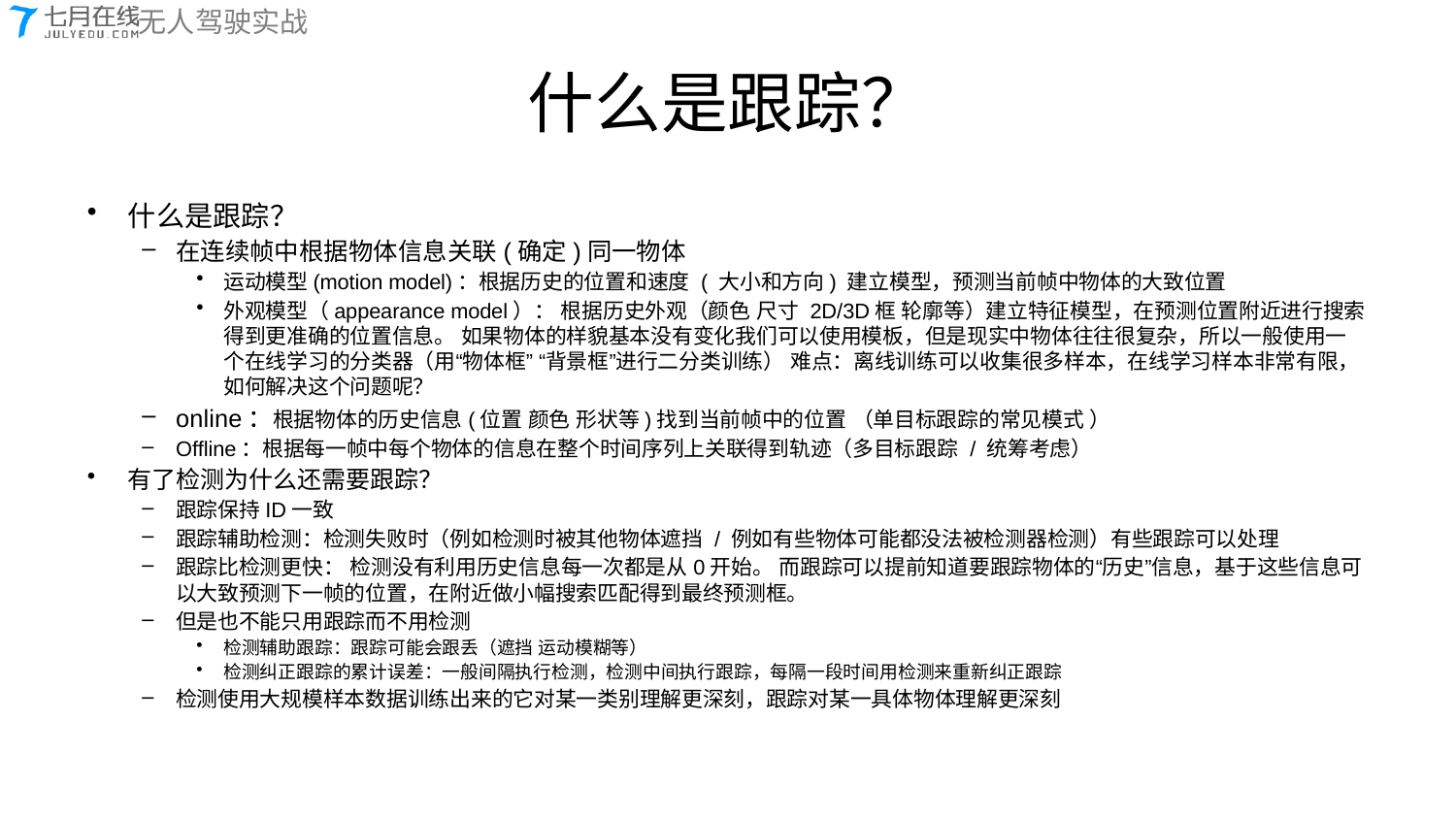

# 什么是跟踪？
什么是跟踪？
在连续帧中根据物体信息关联(确定)同一物体
运动模型(motion model)：根据历史的位置和速度 ( 大小和方向) 建立模型，预测当前帧中物体的大致位置
外观模型（appearance model）： 根据历史外观（颜色 尺寸 2D/3D框 轮廓等）建立特征模型，在预测位置附近进行搜索得到更准确的位置信息。 如果物体的样貌基本没有变化我们可以使用模板，但是现实中物体往往很复杂，所以一般使用一个在线学习的分类器（用“物体框” “背景框”进行二分类训练） 难点：离线训练可以收集很多样本，在线学习样本非常有限，如何解决这个问题呢？
online：根据物体的历史信息(位置 颜色 形状等)找到当前帧中的位置 （单目标跟踪的常见模式 ）
Offline：根据每一帧中每个物体的信息在整个时间序列上关联得到轨迹（多目标跟踪 / 统筹考虑）
有了检测为什么还需要跟踪？
跟踪保持ID一致
跟踪辅助检测：检测失败时（例如检测时被其他物体遮挡 / 例如有些物体可能都没法被检测器检测）有些跟踪可以处理
跟踪比检测更快： 检测没有利用历史信息每一次都是从0开始。 而跟踪可以提前知道要跟踪物体的“历史”信息，基于这些信息可以大致预测下一帧的位置，在附近做小幅搜索匹配得到最终预测框。
但是也不能只用跟踪而不用检测
检测辅助跟踪：跟踪可能会跟丢（遮挡 运动模糊等）
检测纠正跟踪的累计误差：一般间隔执行检测，检测中间执行跟踪，每隔一段时间用检测来重新纠正跟踪
检测使用大规模样本数据训练出来的它对某一类别理解更深刻，跟踪对某一具体物体理解更深刻